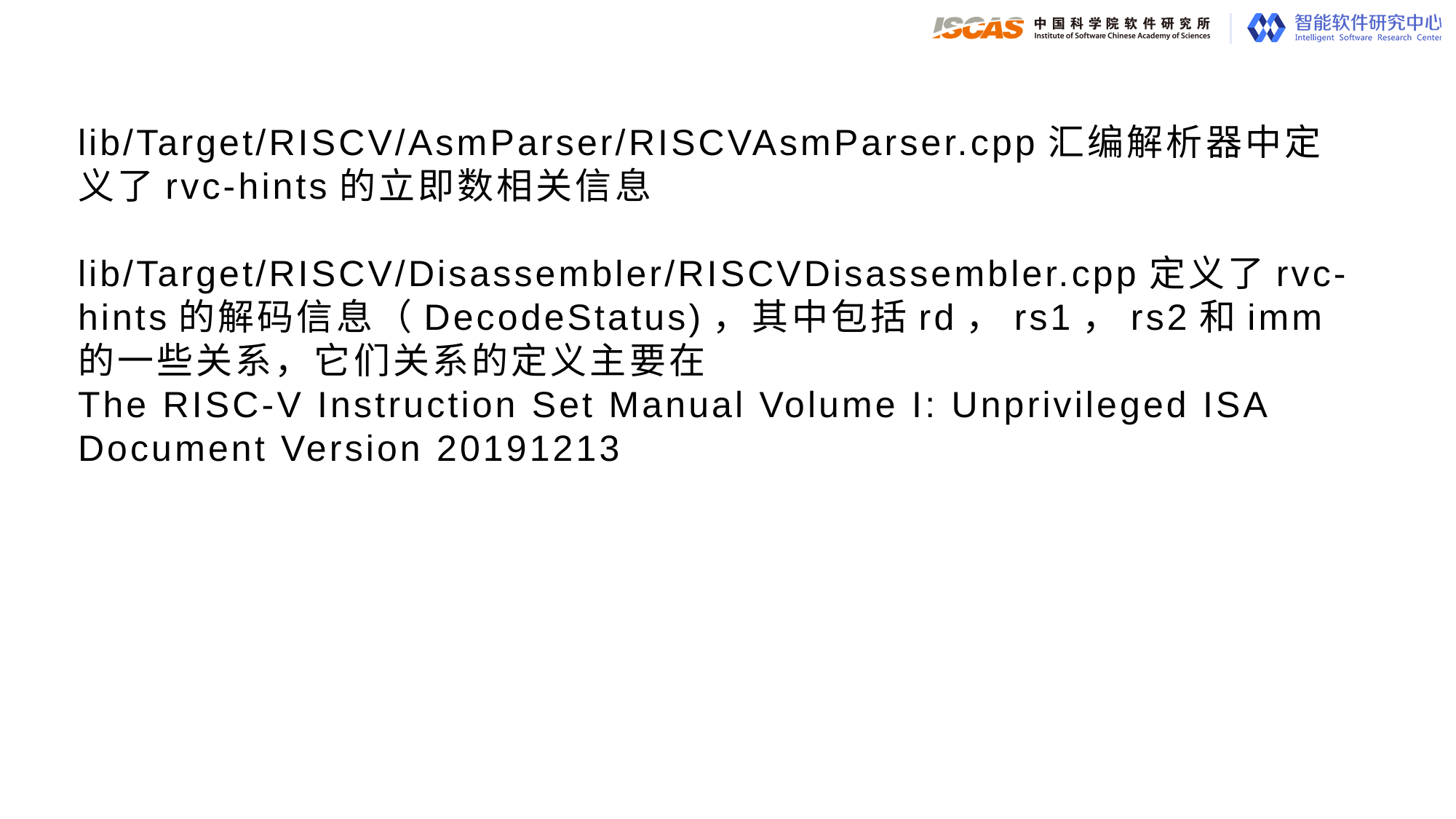

lib/Target/RISCV/AsmParser/RISCVAsmParser.cpp汇编解析器中定义了rvc-hints的立即数相关信息

lib/Target/RISCV/Disassembler/RISCVDisassembler.cpp定义了rvc-hints的解码信息（DecodeStatus)，其中包括rd，rs1，rs2和imm的一些关系，它们关系的定义主要在
The RISC-V Instruction Set Manual Volume I: Unprivileged ISA Document Version 20191213